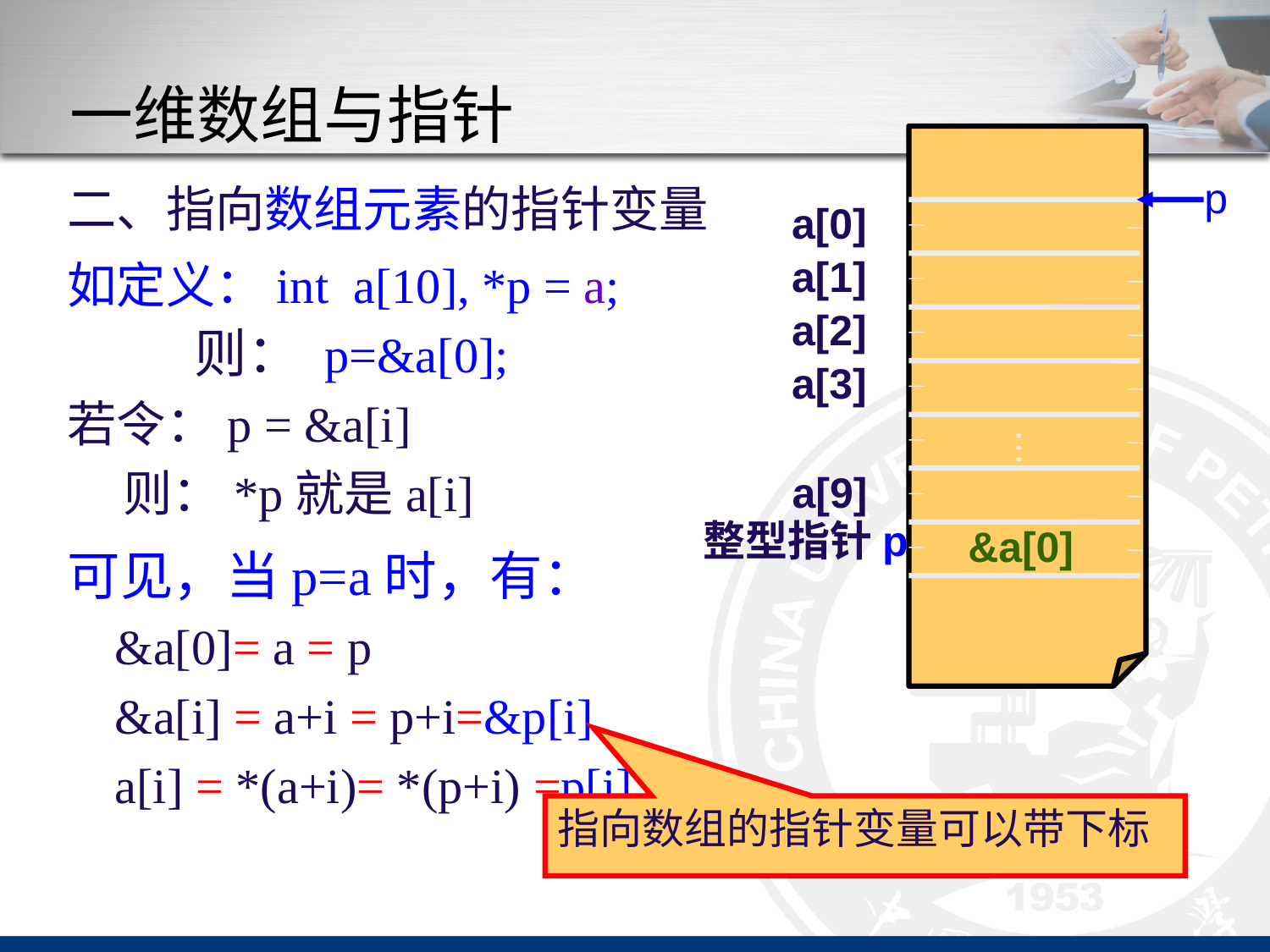

# 一维数组与指针

a[0]

a[1]
a[2]
a[3]
...
a[9]
p

整型指针p
&a[0]
二、指向数组元素的指针变量
如定义：int  a[10], *p = a;
     则： p=&a[0];
若令：p = &a[i]
    则：*p就是a[i]
可见，当p=a时，有：
	&a[0]= a = p
	&a[i] = a+i = p+i=&p[i]
	a[i] = *(a+i)= *(p+i) =p[i]
指向数组的指针变量可以带下标